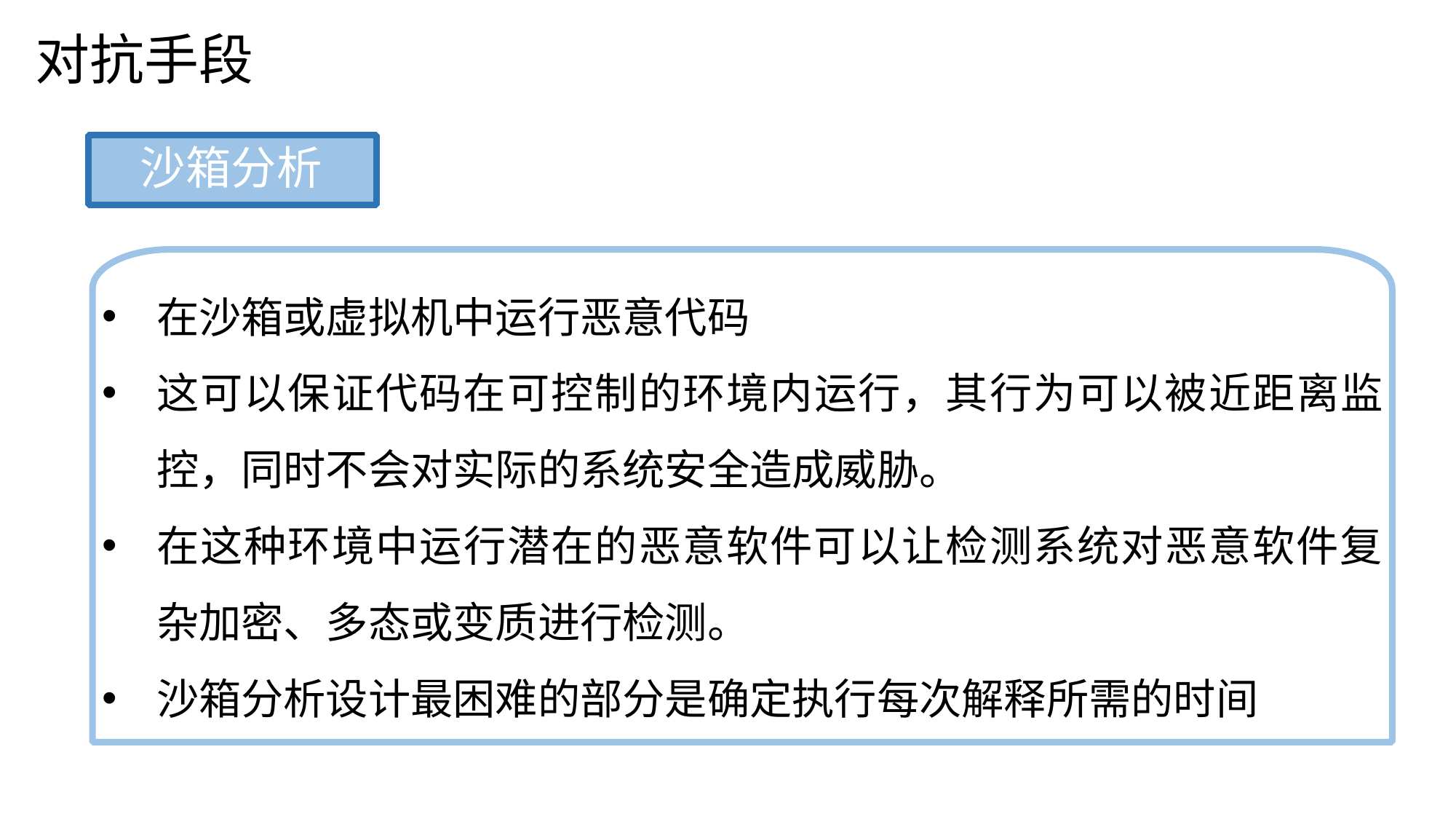

对抗手段

沙箱分析
在沙箱或虚拟机中运行恶意代码
这可以保证代码在可控制的环境内运行，其行为可以被近距离监控，同时不会对实际的系统安全造成威胁。
在这种环境中运行潜在的恶意软件可以让检测系统对恶意软件复杂加密、多态或变质进行检测。
沙箱分析设计最困难的部分是确定执行每次解释所需的时间